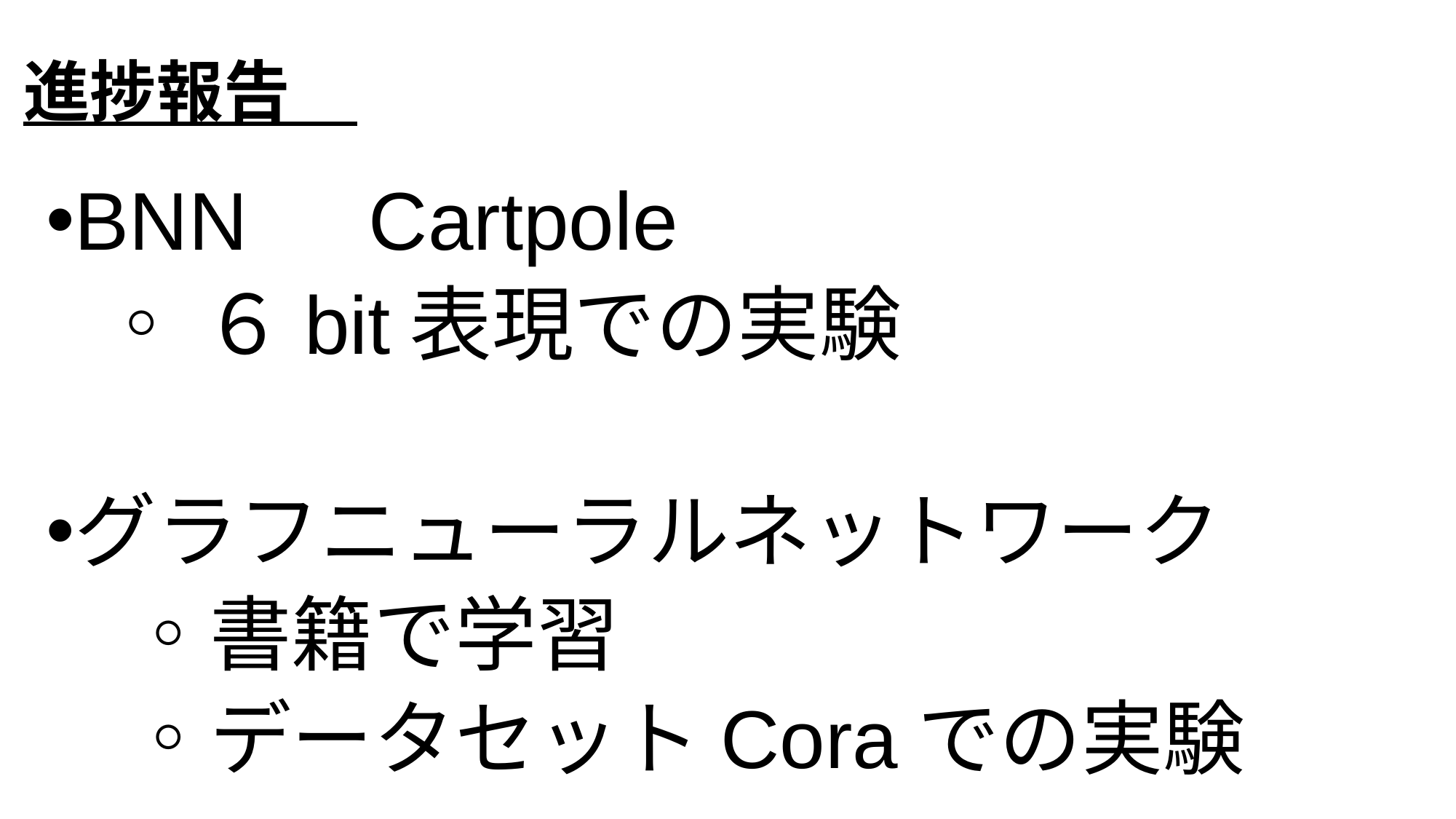

# 進捗報告
BNN　Cartpole
   ◦６bit表現での実験

グラフニューラルネットワーク
　◦書籍で学習
　◦データセットCoraでの実験